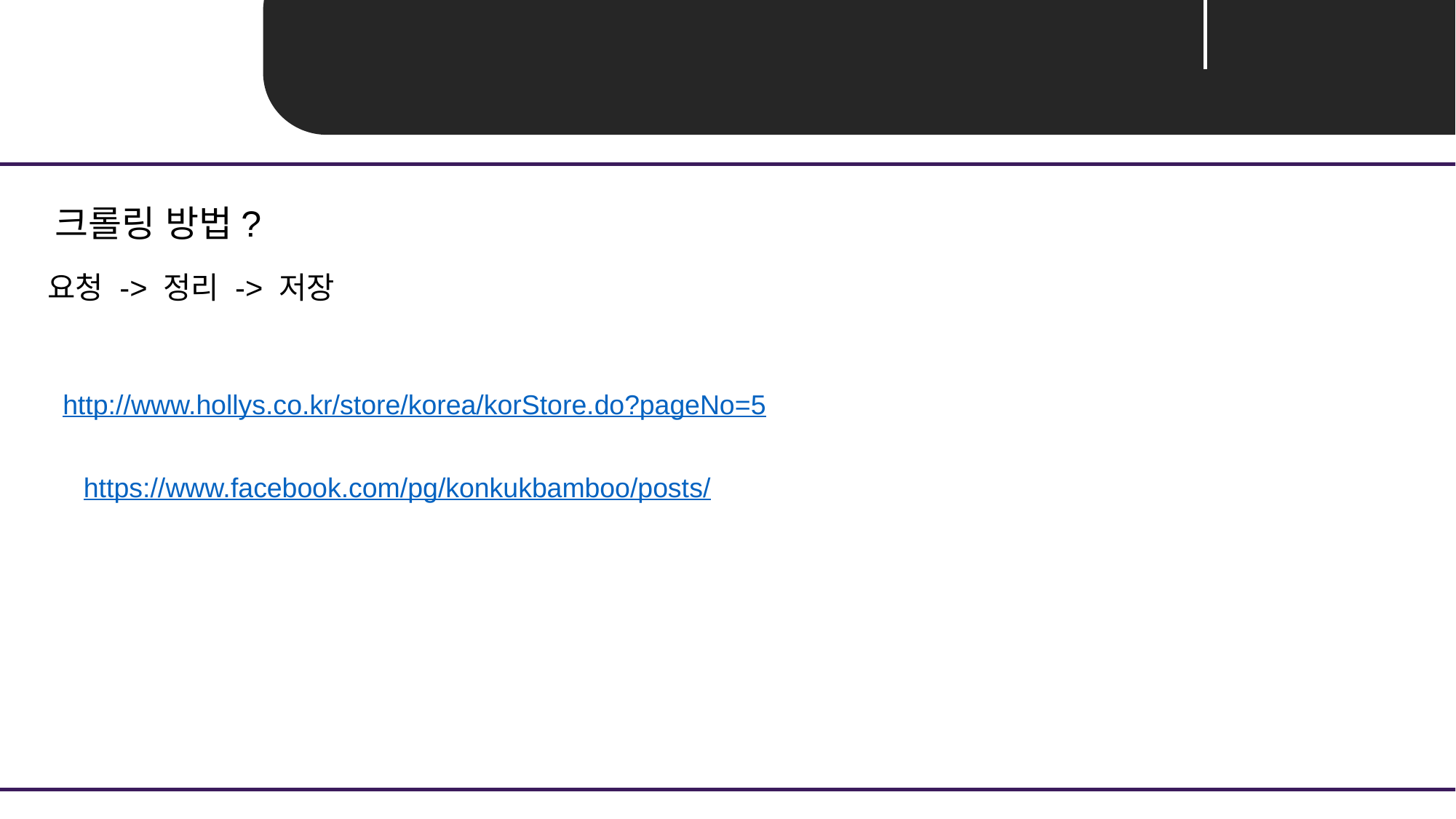

Unit  03 ㅣ  R 크롤링
크롤링 방법?
요청 -> 정리 -> 저장
http://www.hollys.co.kr/store/korea/korStore.do?pageNo=5

https://www.facebook.com/pg/konkukbamboo/posts/